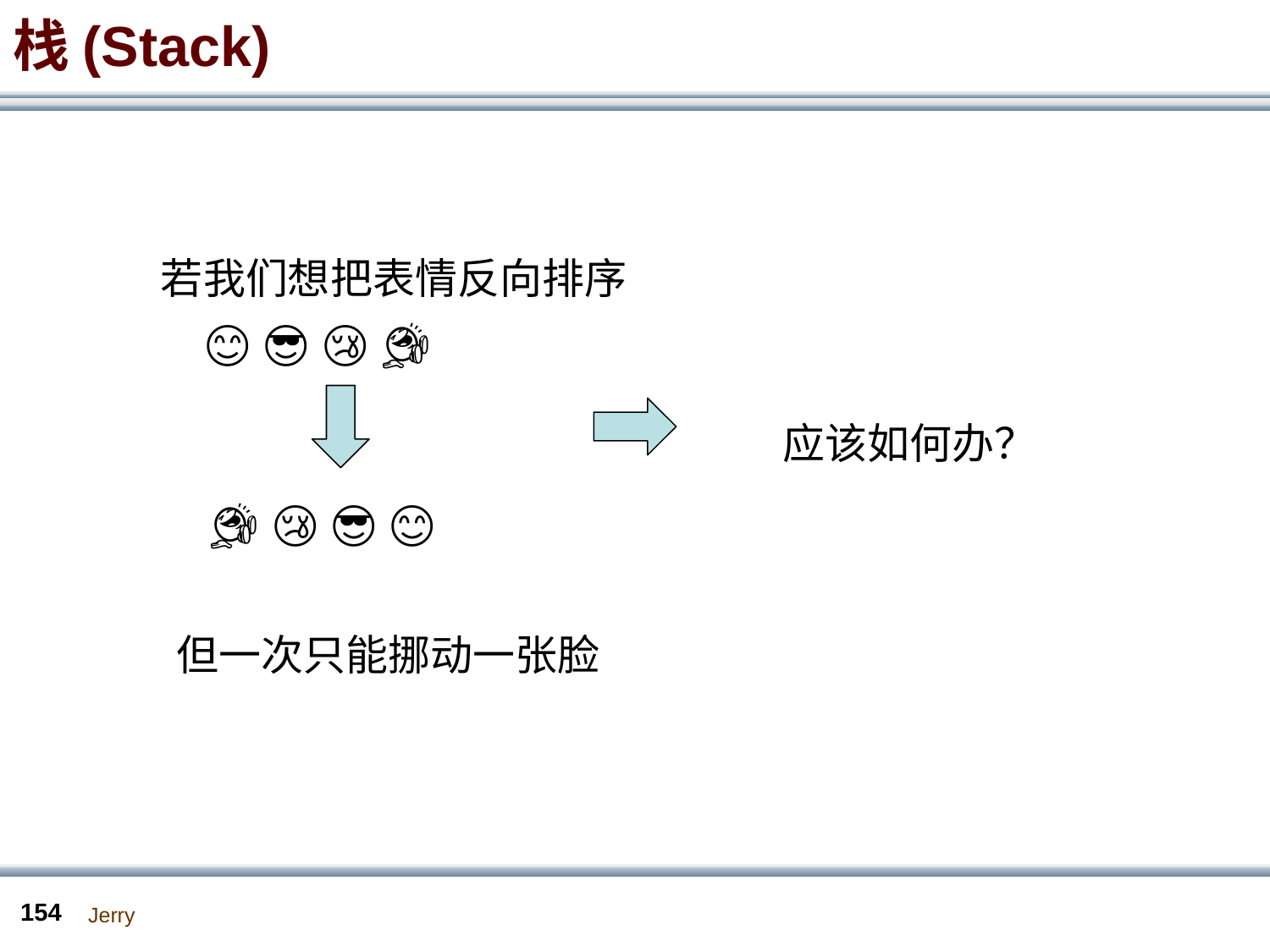

# 栈(Stack)
若我们想把表情反向排序
😊 😎 😢 🤣

应该如何办？
🤣 😢 😎 😊
但一次只能挪动一张脸